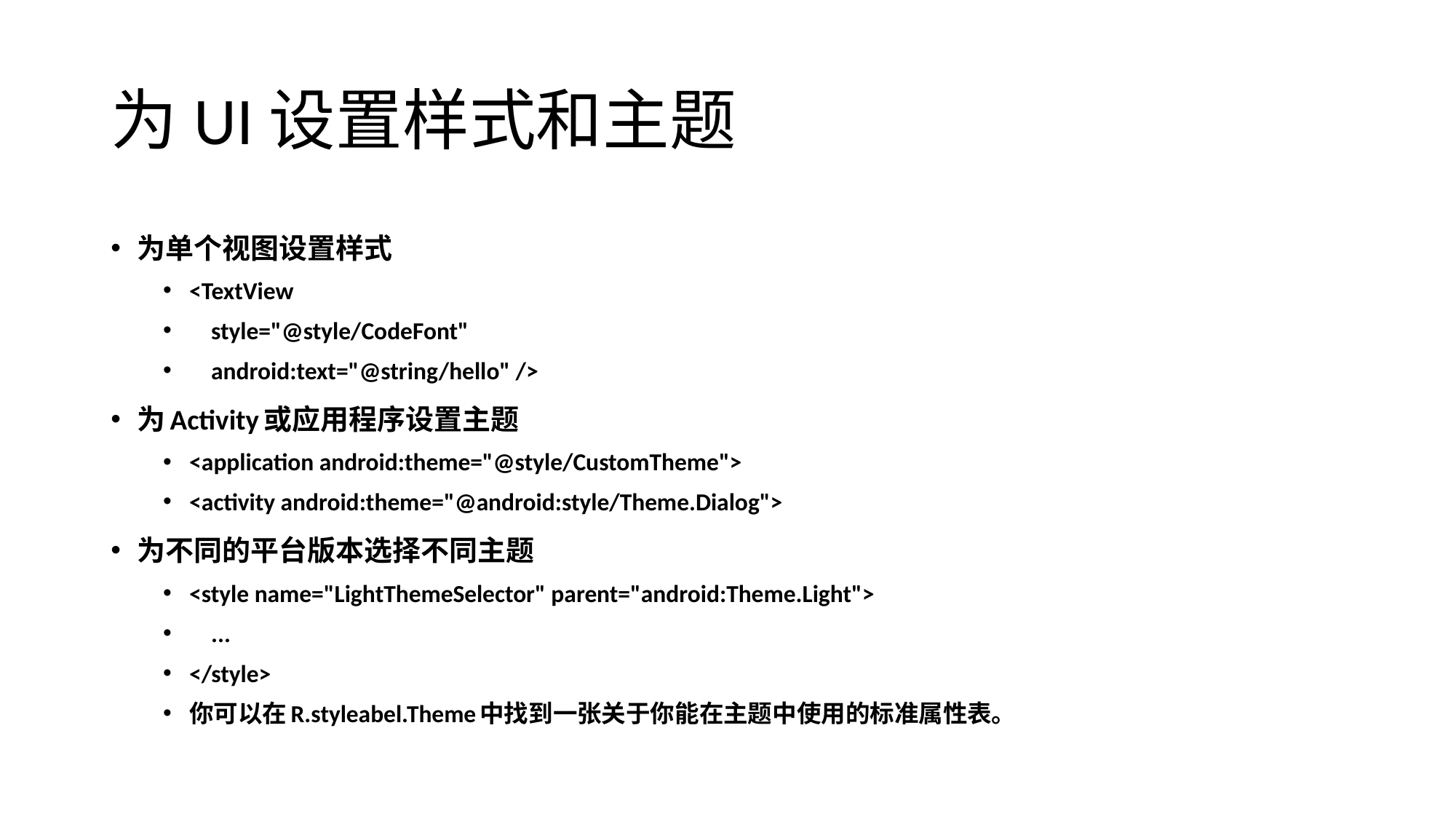

# 为UI设置样式和主题
为单个视图设置样式
<TextView
    style="@style/CodeFont"
    android:text="@string/hello" />
为Activity或应用程序设置主题
<application android:theme="@style/CustomTheme">
<activity android:theme="@android:style/Theme.Dialog">
为不同的平台版本选择不同主题
<style name="LightThemeSelector" parent="android:Theme.Light">
    ...
</style>
你可以在R.styleabel.Theme中找到一张关于你能在主题中使用的标准属性表。